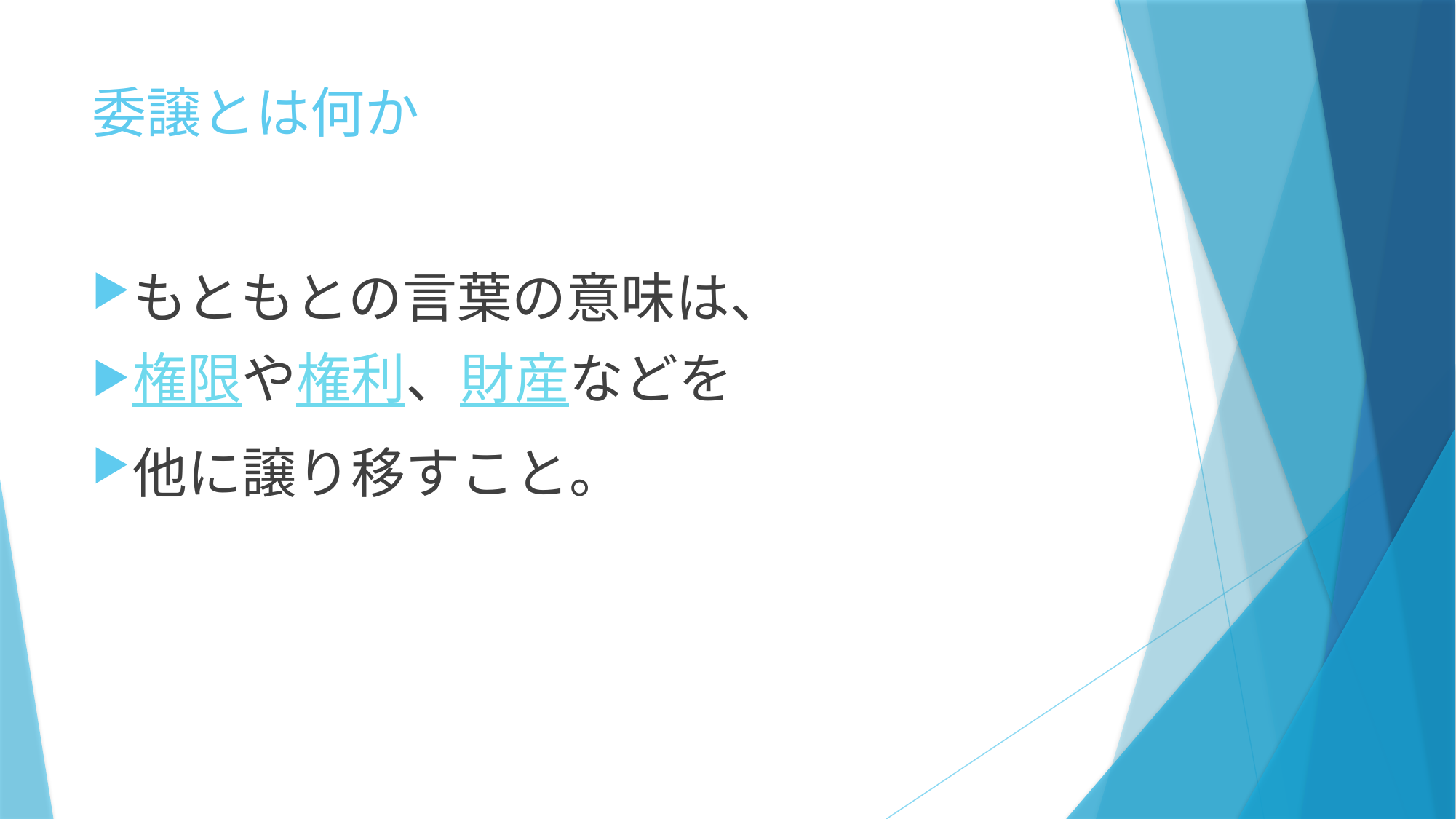

# 委譲とは何か
もともとの言葉の意味は、
権限や権利、財産などを
他に譲り移すこと。